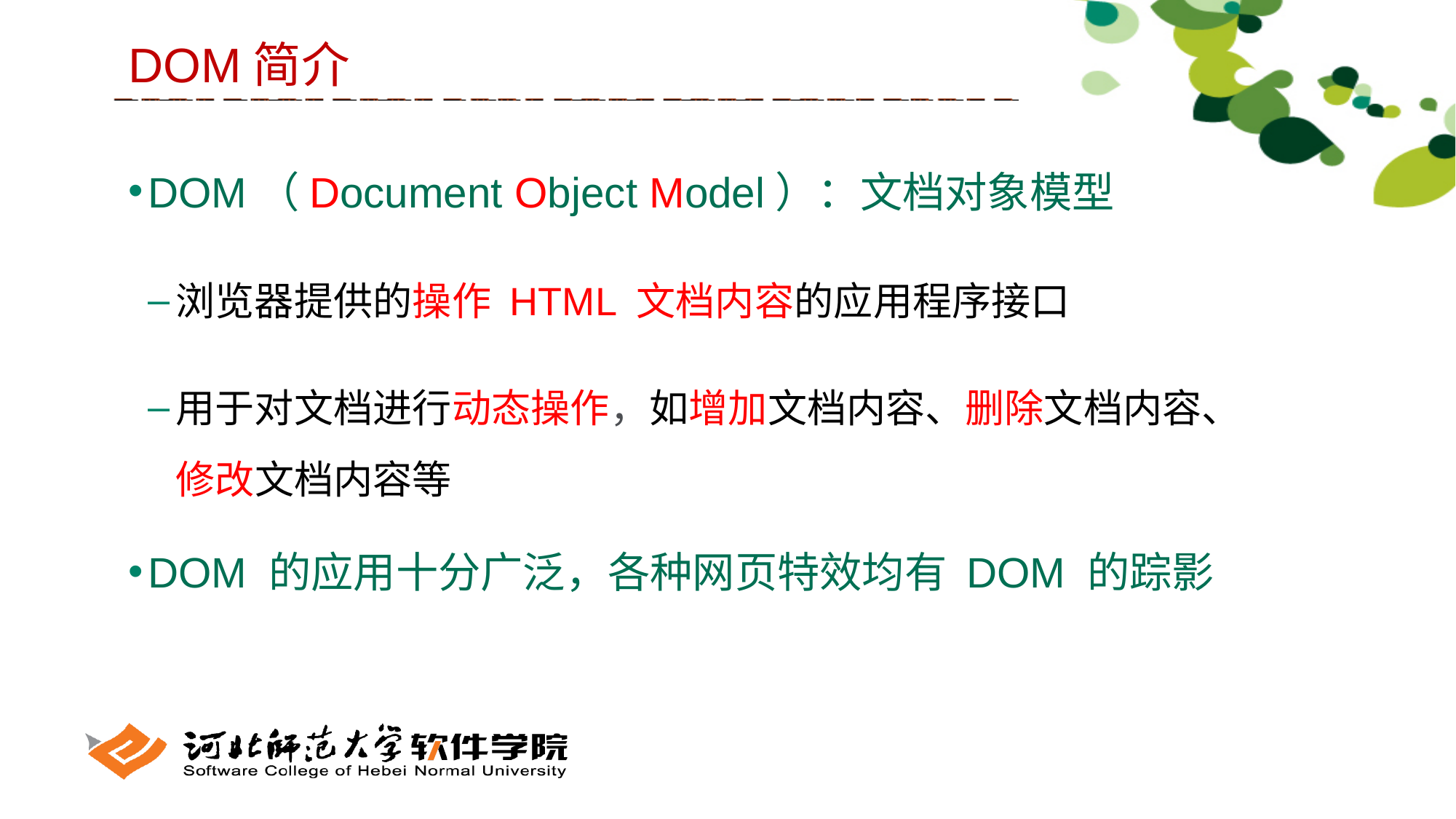

DOM简介
DOM（Document Object Model）：文档对象模型
浏览器提供的操作 HTML 文档内容的应用程序接口
用于对文档进行动态操作，如增加文档内容、删除文档内容、修改文档内容等
DOM 的应用十分广泛，各种网页特效均有 DOM 的踪影